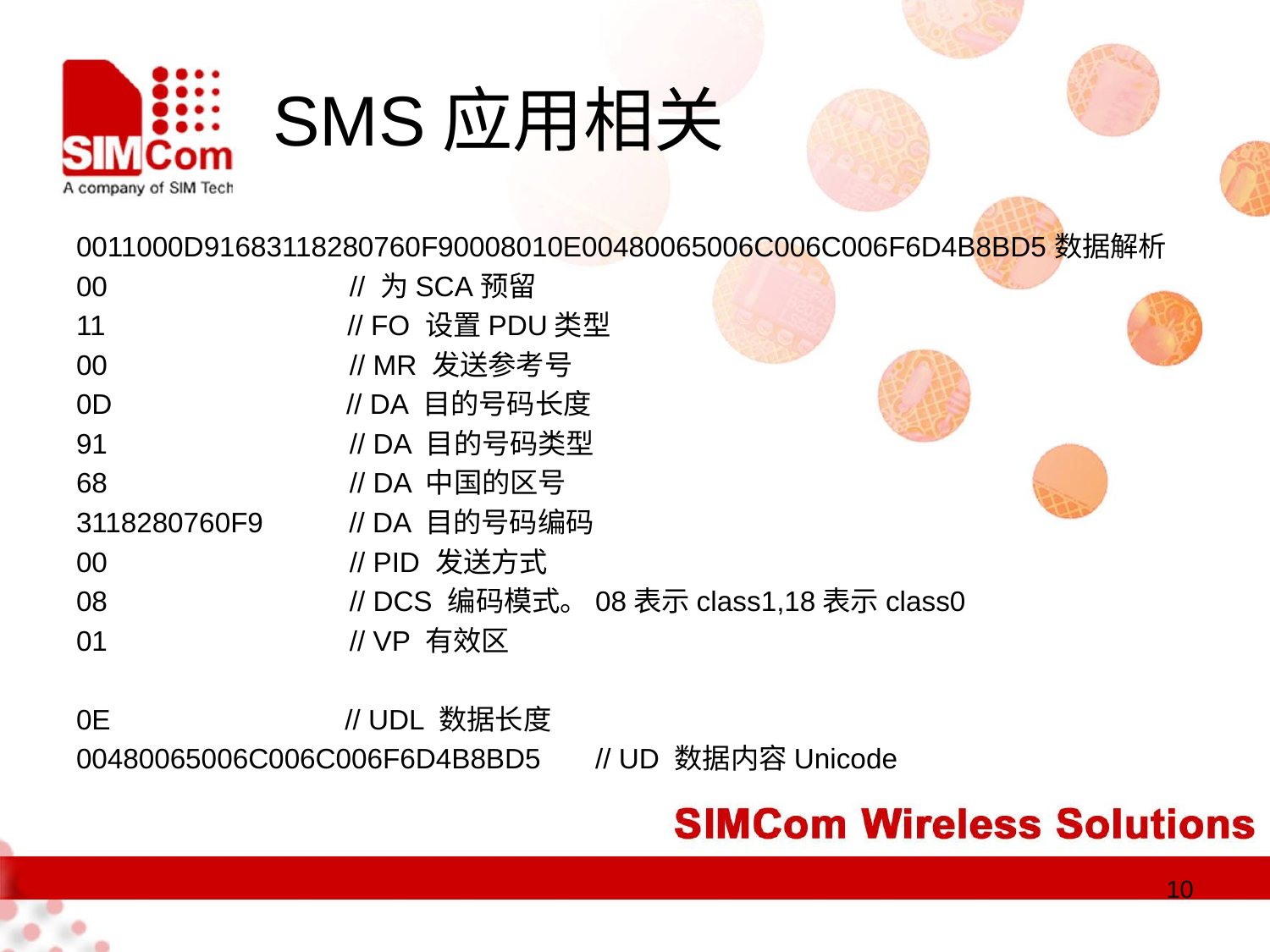

# SMS应用相关
0011000D91683118280760F90008010E00480065006C006C006F6D4B8BD5数据解析
00                               // 为SCA预留
11                               // FO 设置PDU类型
00                               // MR 发送参考号
0D                              // DA 目的号码长度
91                               // DA 目的号码类型
68                               // DA 中国的区号
3118280760F9           // DA 目的号码编码
00                               // PID 发送方式
08                               // DCS 编码模式。08表示class1,18表示class0
01                               // VP 有效区

0E                              // UDL 数据长度
00480065006C006C006F6D4B8BD5       // UD 数据内容Unicode

10